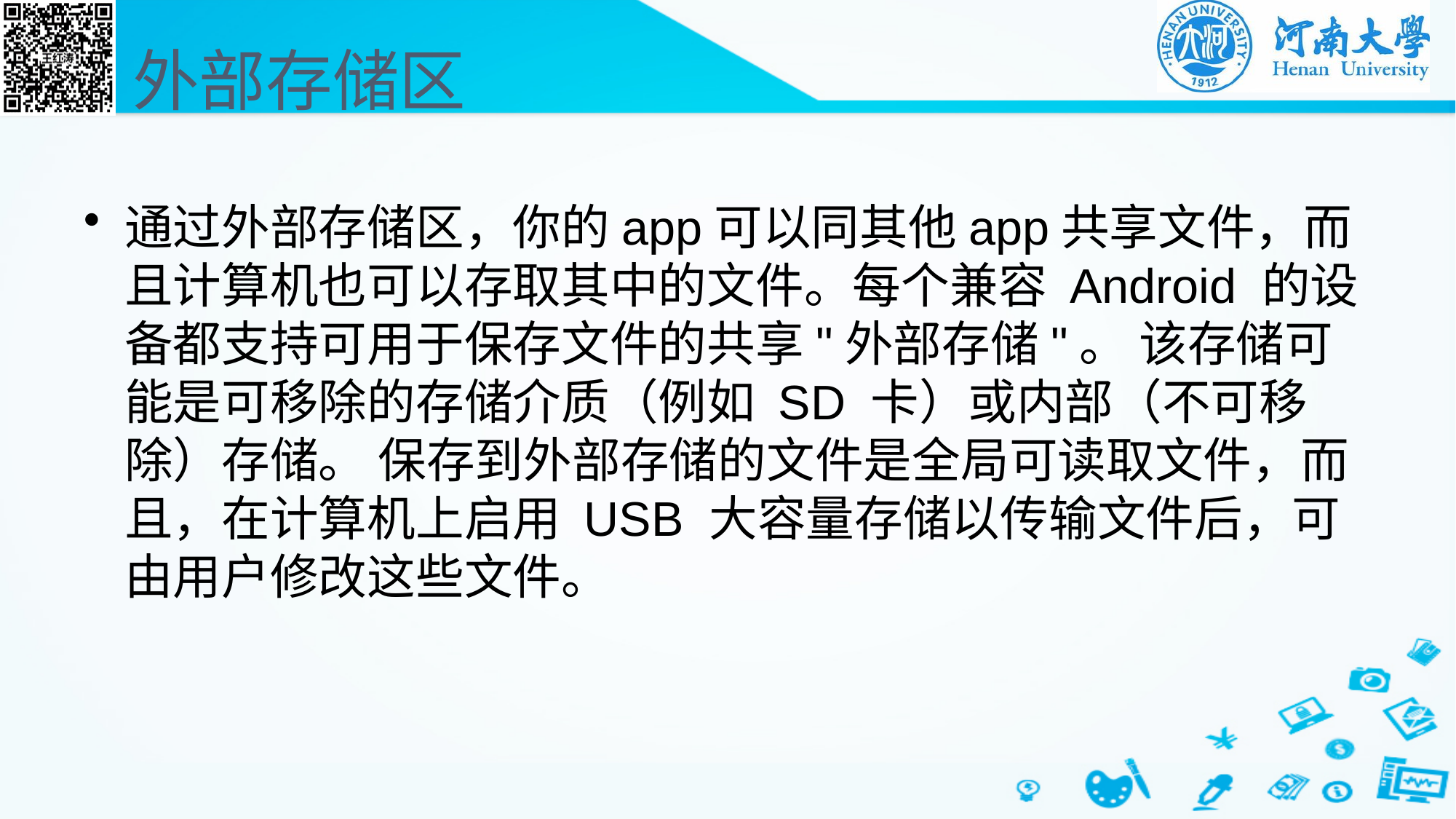

# 外部存储区
通过外部存储区，你的app可以同其他app共享文件，而且计算机也可以存取其中的文件。每个兼容 Android 的设备都支持可用于保存文件的共享"外部存储"。 该存储可能是可移除的存储介质（例如 SD 卡）或内部（不可移除）存储。 保存到外部存储的文件是全局可读取文件，而且，在计算机上启用 USB 大容量存储以传输文件后，可由用户修改这些文件。